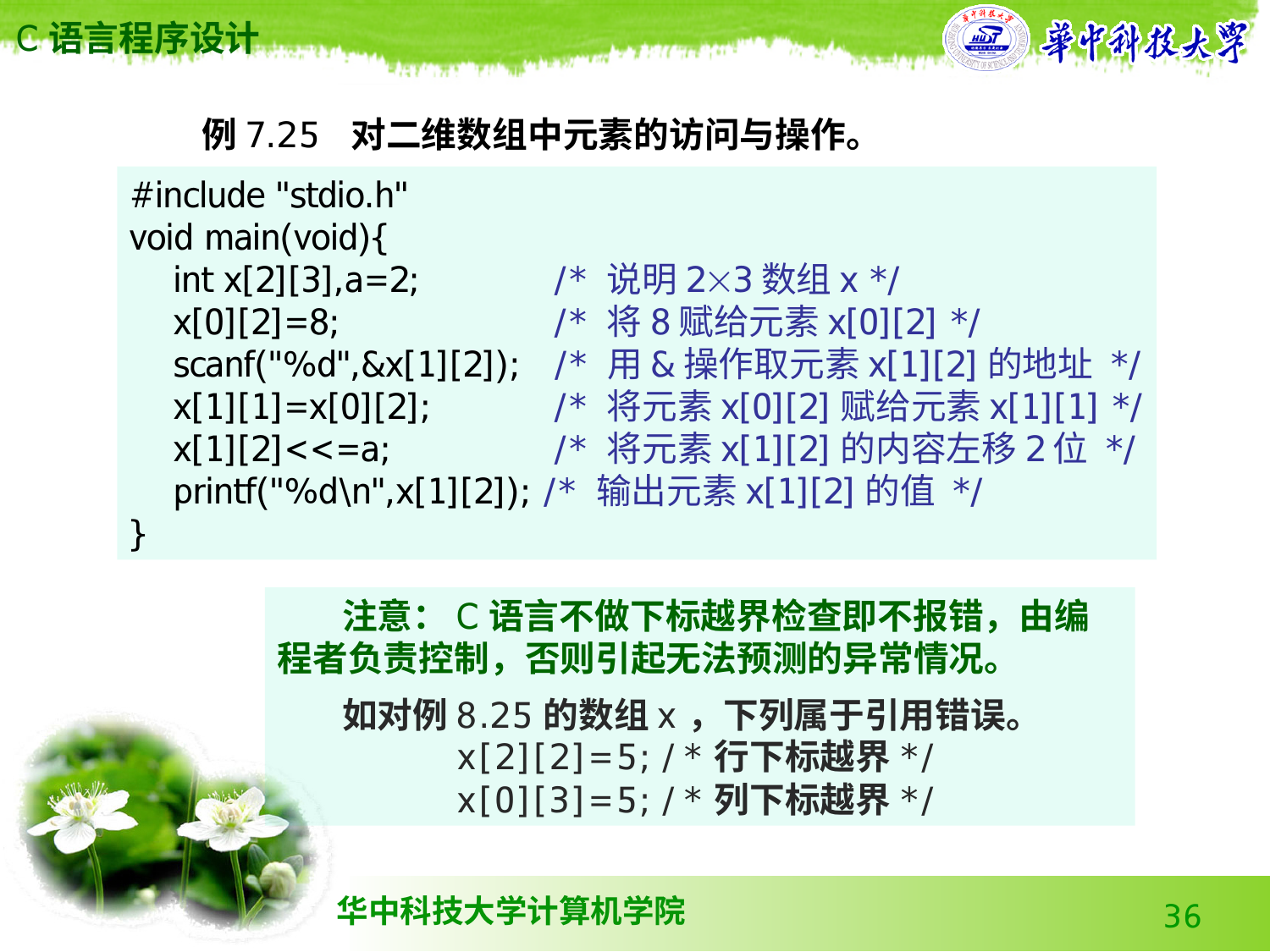

例7.25  对二维数组中元素的访问与操作。
#include "stdio.h"
void main(void){
    int x[2][3],a=2;	    /* 说明2×3数组x */
    x[0][2]=8;		    /* 将8赋给元素x[0][2] */
    scanf("%d",&x[1][2]);   /* 用&操作取元素x[1][2]的地址 */
    x[1][1]=x[0][2];	    /* 将元素x[0][2]赋给元素x[1][1] */
    x[1][2]<<=a;	    /* 将元素x[1][2]的内容左移2位 */
    printf("%d\n",x[1][2]); /* 输出元素x[1][2]的值 */
}
       注意：C语言不做下标越界检查即不报错，由编程者负责控制，否则引起无法预测的异常情况。
       如对例8.25的数组x，下列属于引用错误。
x[2][2]=5; /*行下标越界*/
x[0][3]=5; /*列下标越界*/
36